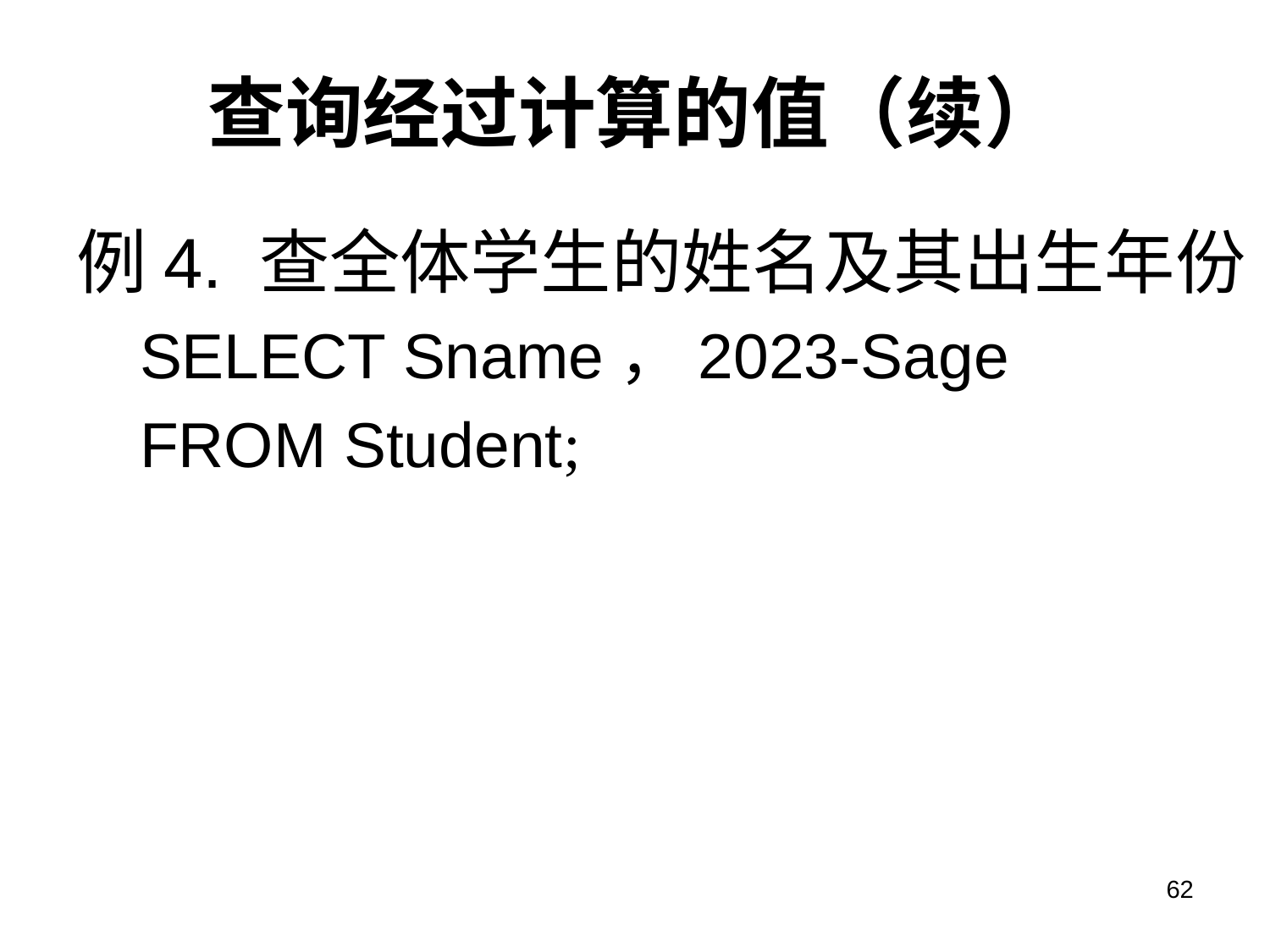

# 查询经过计算的值（续）
例4. 查全体学生的姓名及其出生年份
SELECT Sname，2023-Sage
FROM Student;

62